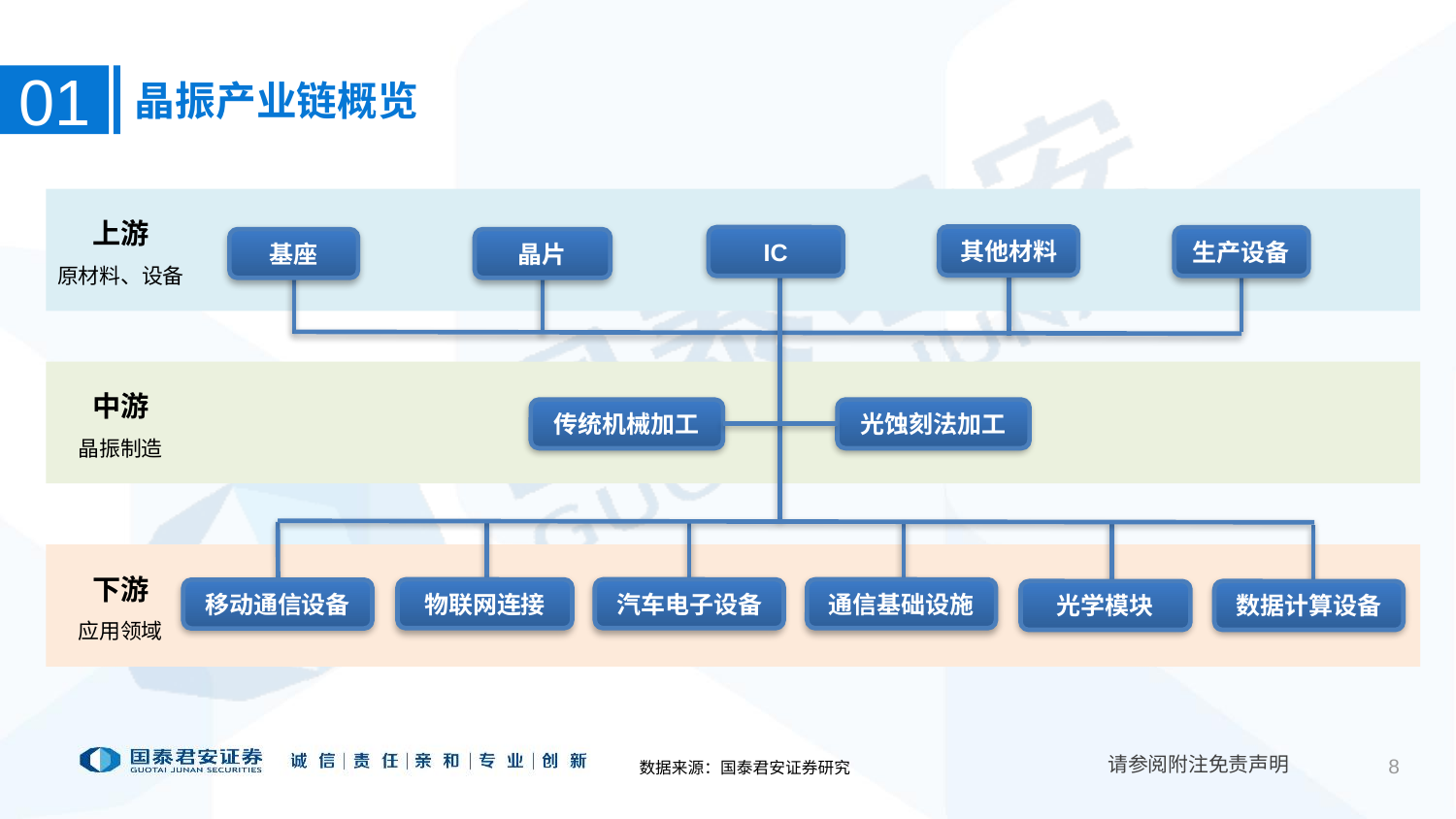

01

晶振产业链概览

上游
原材料、设备
其他材料
IC
生产设备
基座
晶片
光蚀刻法加工
传统机械加工
通信基础设施
物联网连接
汽车电子设备
移动通信设备
光学模块
数据计算设备

中游
晶振制造

下游
应用领域
数据来源：国泰君安证券研究